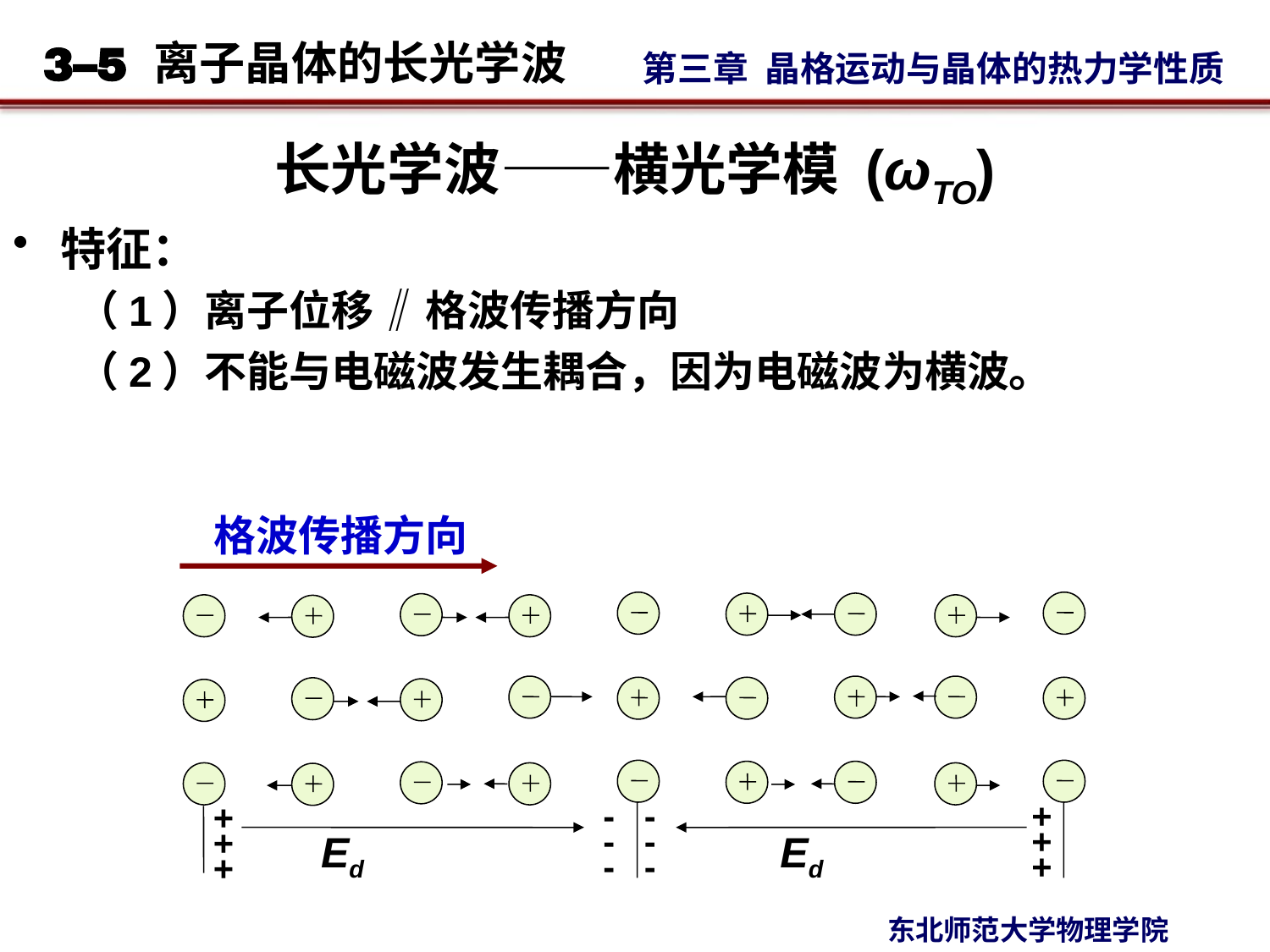

# 长光学波——横光学模 (ωTO)
特征：
（1）离子位移‖ 格波传播方向
（2）不能与电磁波发生耦合，因为电磁波为横波。
格波传播方向

-   -
-   -
-   -

+
+
+

+
+
+

Ed
Ed